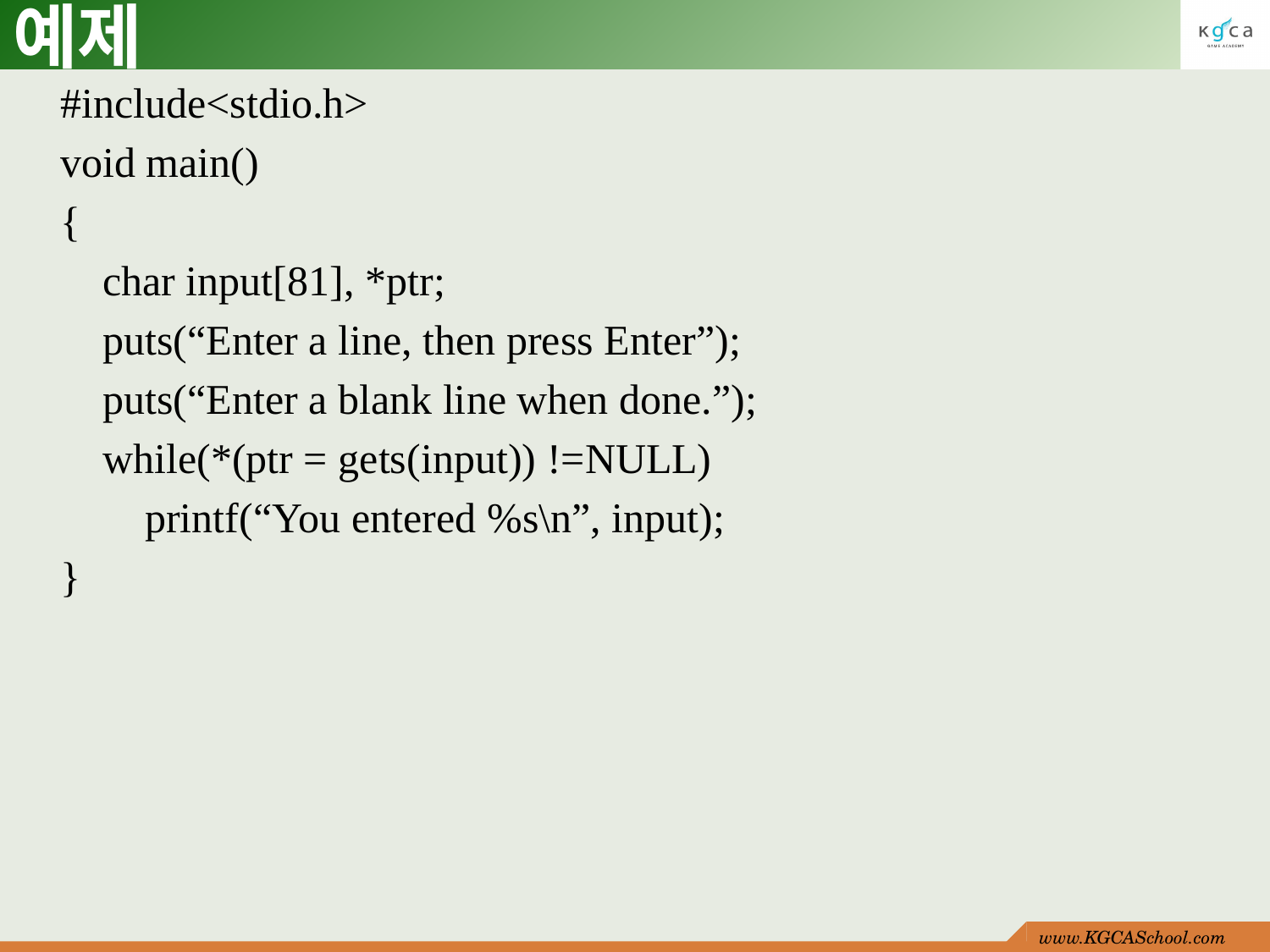

# 예제
#include<stdio.h>
void main()
{
    char input[81], *ptr;
    puts(“Enter a line, then press Enter”);
    puts(“Enter a blank line when done.”);
    while(*(ptr = gets(input)) !=NULL)
        printf(“You entered %s\n”, input);
}